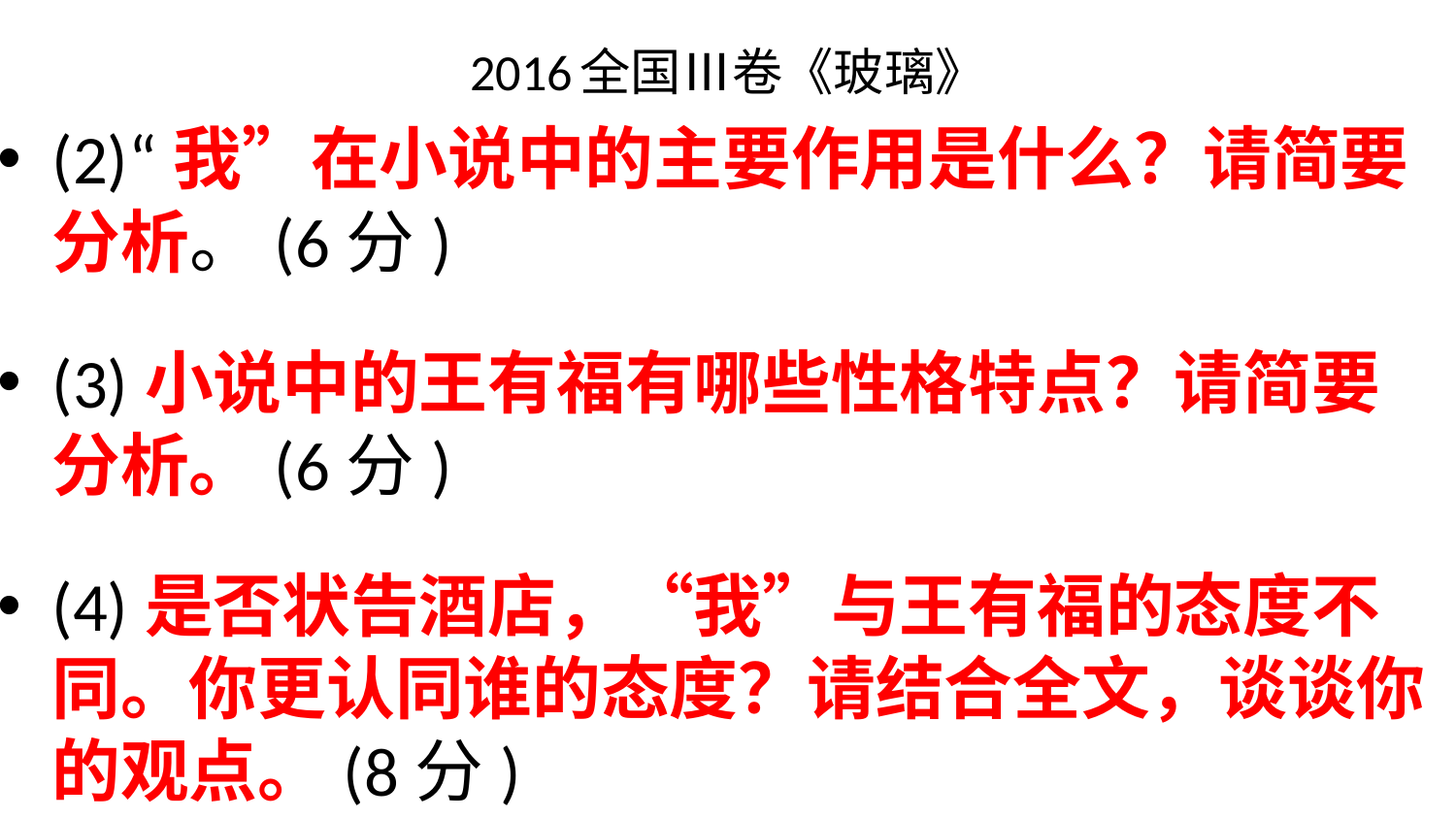

# 2016全国Ⅲ卷《玻璃》
(2)“我”在小说中的主要作用是什么？请简要分析。(6分)

(3)小说中的王有福有哪些性格特点？请简要分析。(6分)

(4)是否状告酒店，“我”与王有福的态度不同。你更认同谁的态度？请结合全文，谈谈你的观点。(8分)